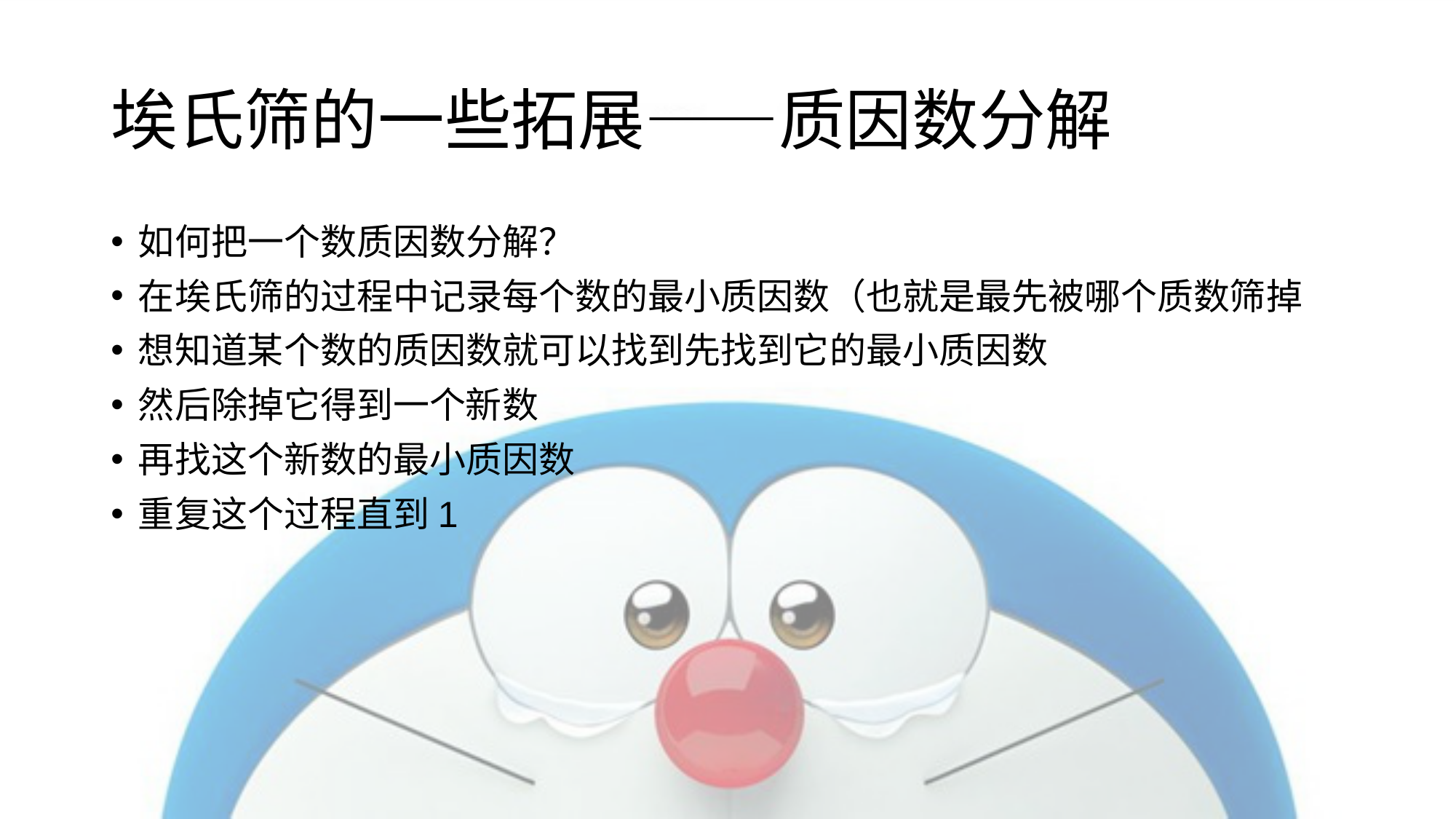

# 埃氏筛的一些拓展——质因数分解
如何把一个数质因数分解？
在埃氏筛的过程中记录每个数的最小质因数（也就是最先被哪个质数筛掉
想知道某个数的质因数就可以找到先找到它的最小质因数
然后除掉它得到一个新数
再找这个新数的最小质因数
重复这个过程直到1